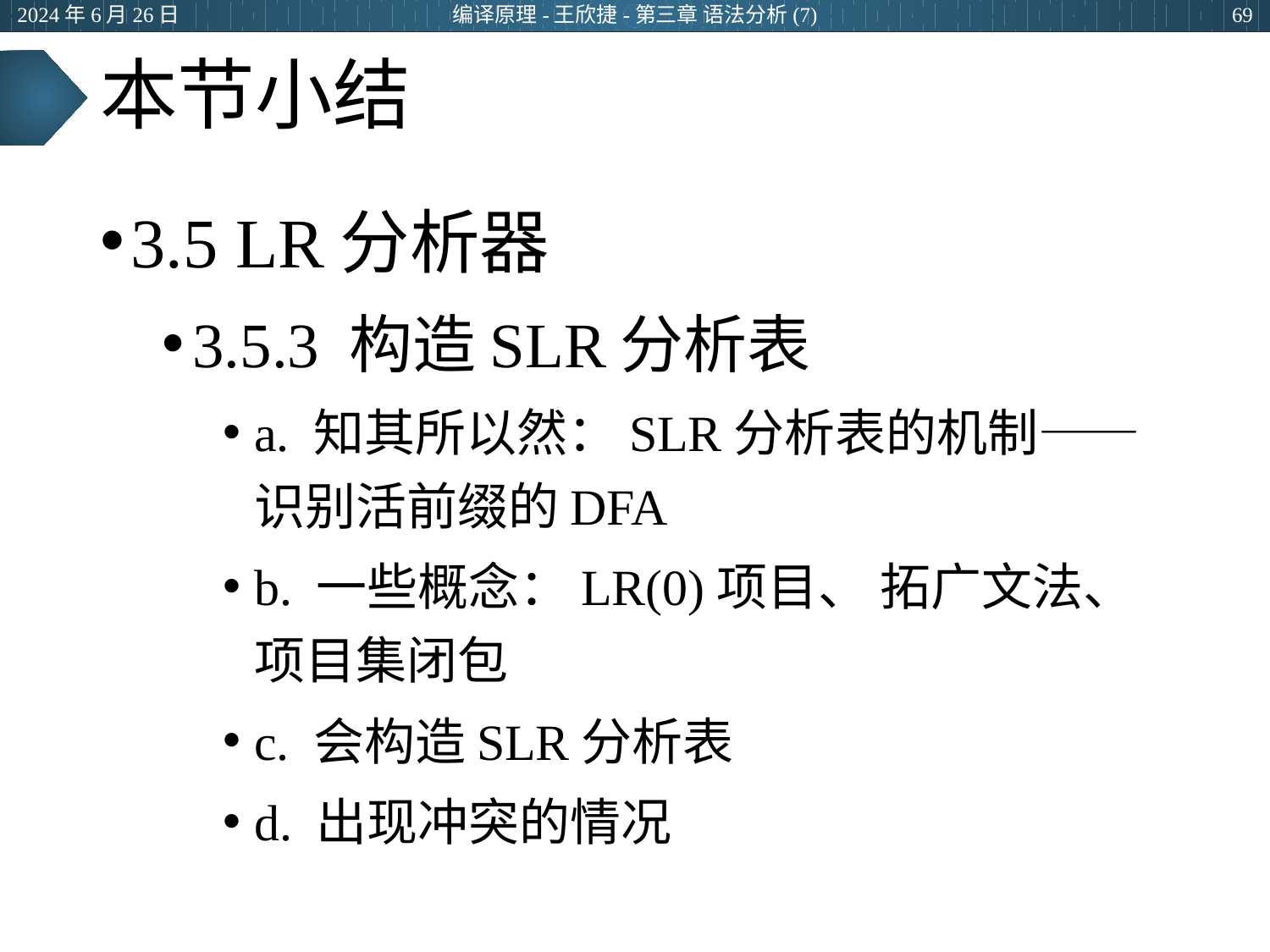

2024年6月26日
编译原理-王欣捷-第三章 语法分析(7)
69
# 本节小结
3.5 LR分析器
3.5.3 构造SLR分析表
a. 知其所以然：SLR分析表的机制——识别活前缀的DFA
b. 一些概念：LR(0)项目、 拓广文法、项目集闭包
c. 会构造SLR分析表
d. 出现冲突的情况